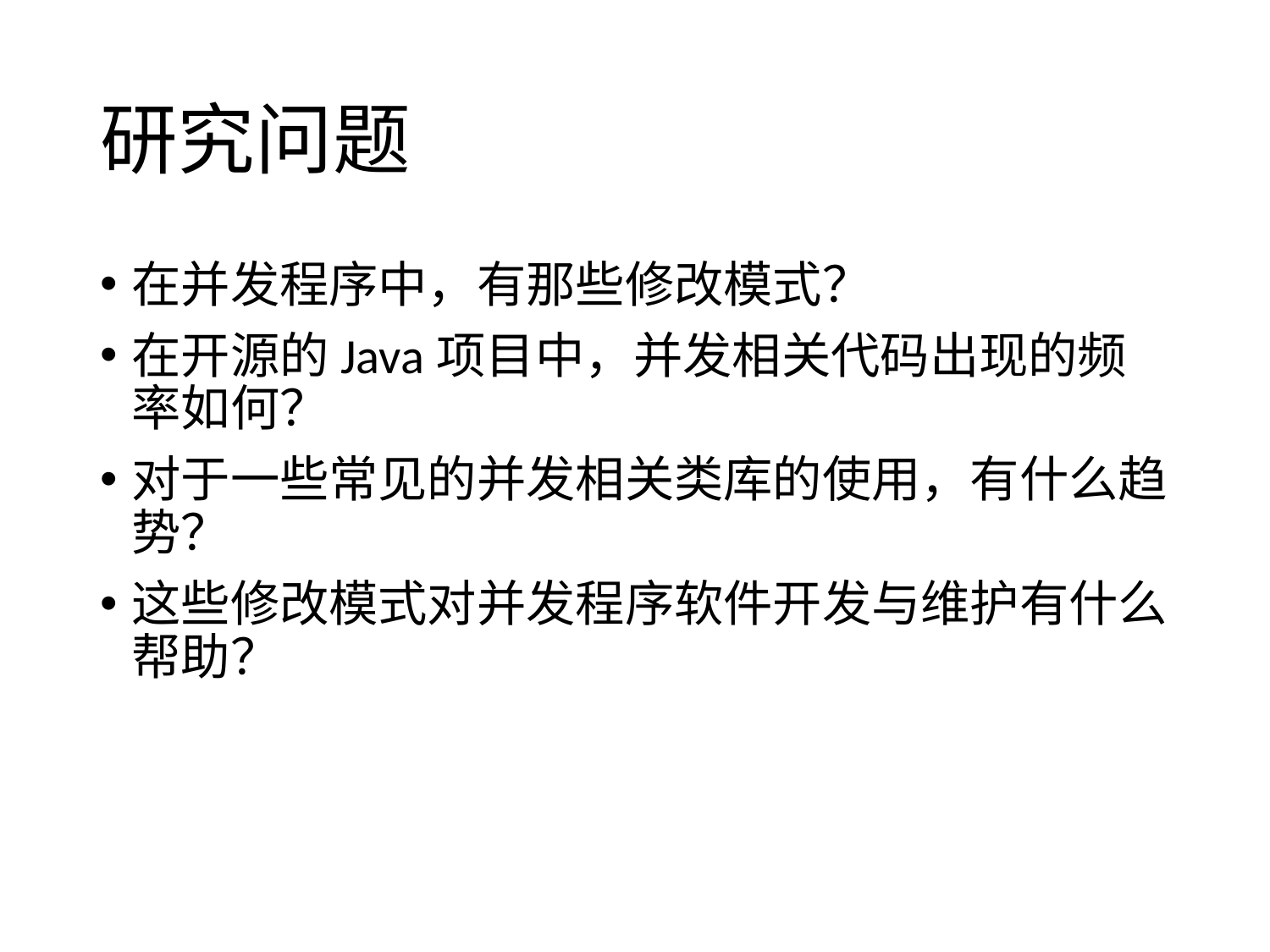

# 研究问题
在并发程序中，有那些修改模式？
在开源的Java项目中，并发相关代码出现的频率如何？
对于一些常见的并发相关类库的使用，有什么趋势？
这些修改模式对并发程序软件开发与维护有什么帮助？